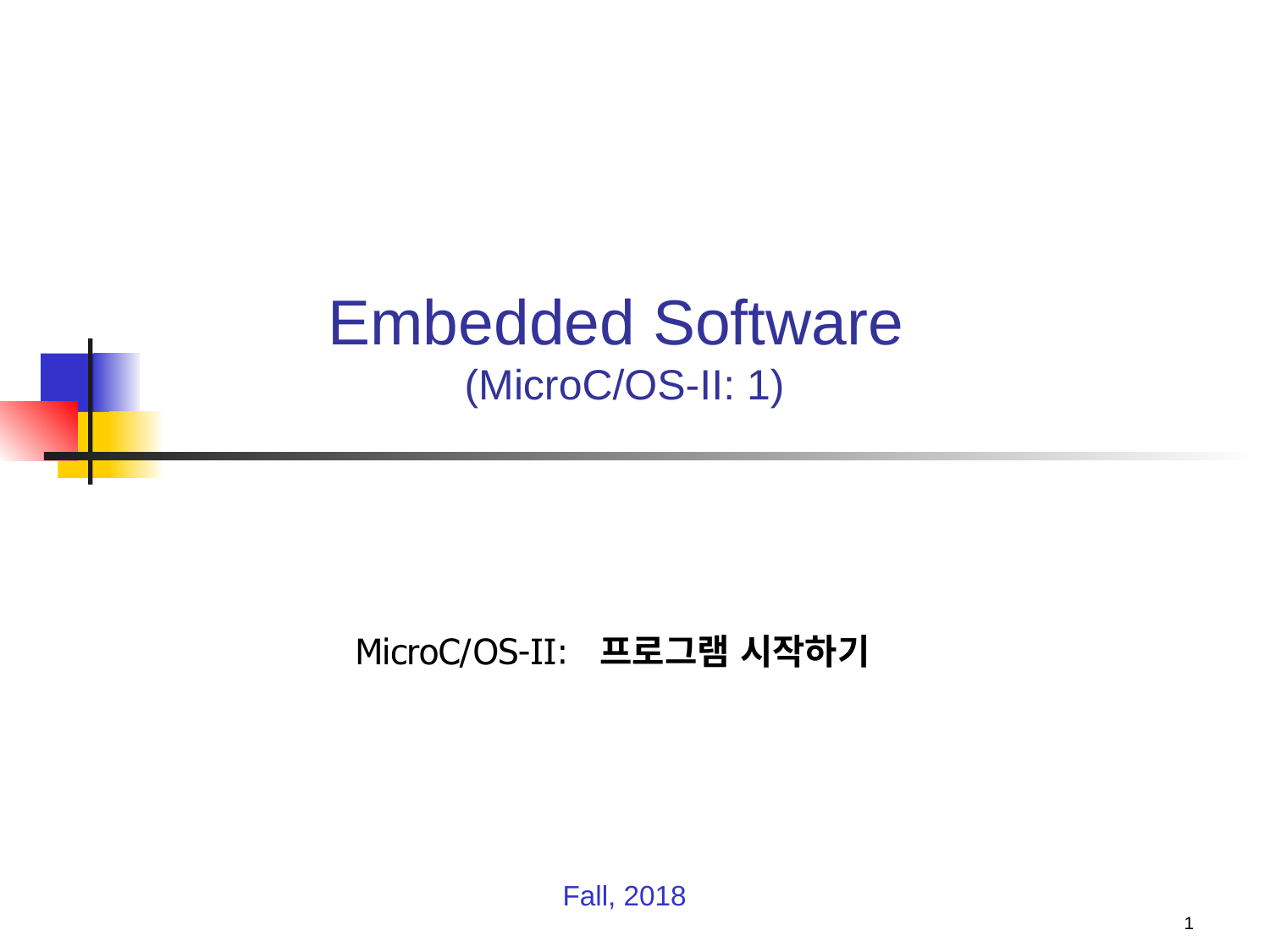

# Embedded Software (MicroC/OS-II: 1)
 MicroC/OS-II:  프로그램 시작하기
Fall, 2018
1